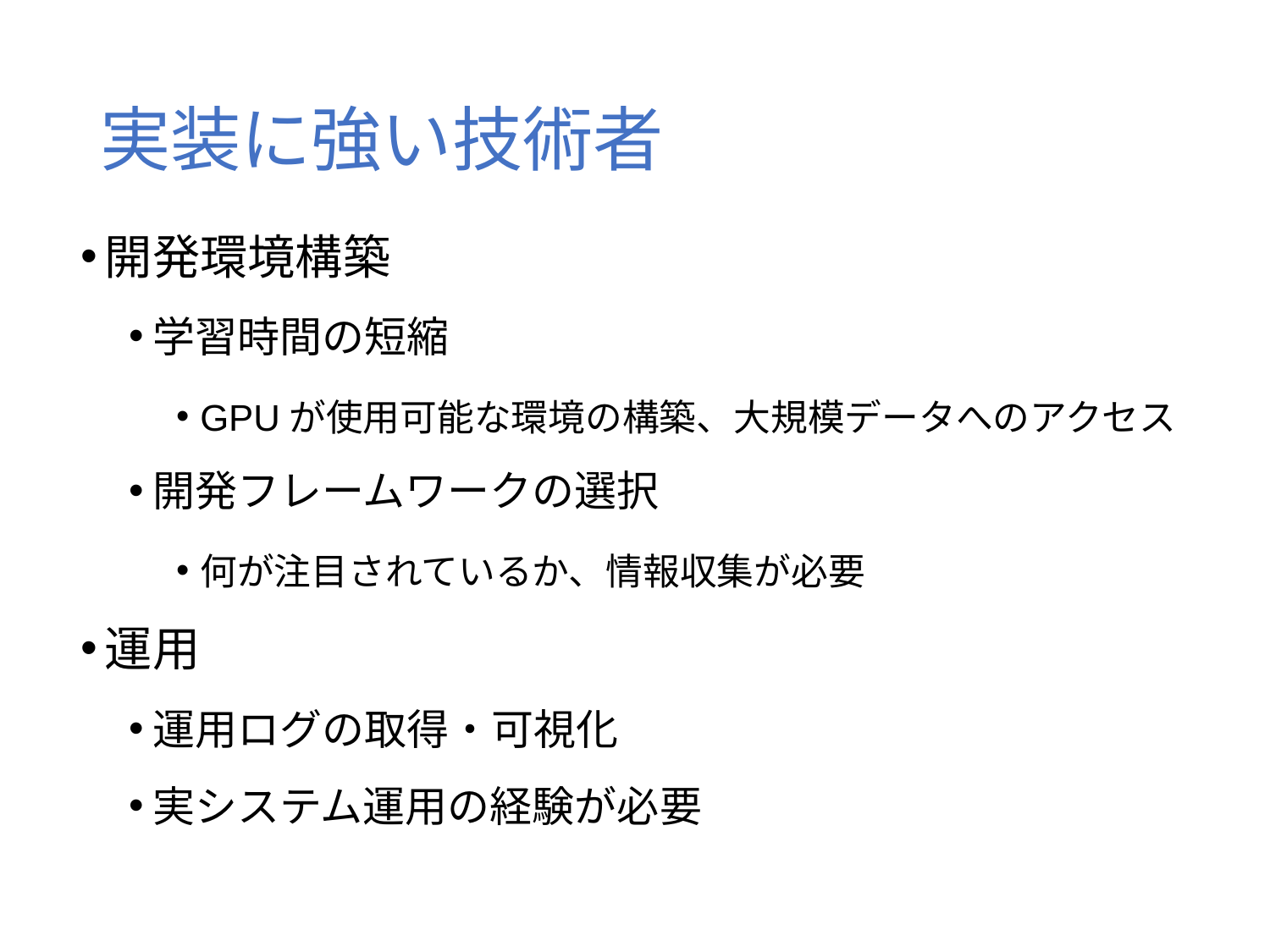

# 実装に強い技術者
開発環境構築
学習時間の短縮
GPUが使用可能な環境の構築、大規模データへのアクセス
開発フレームワークの選択
何が注目されているか、情報収集が必要
運用
運用ログの取得・可視化
実システム運用の経験が必要